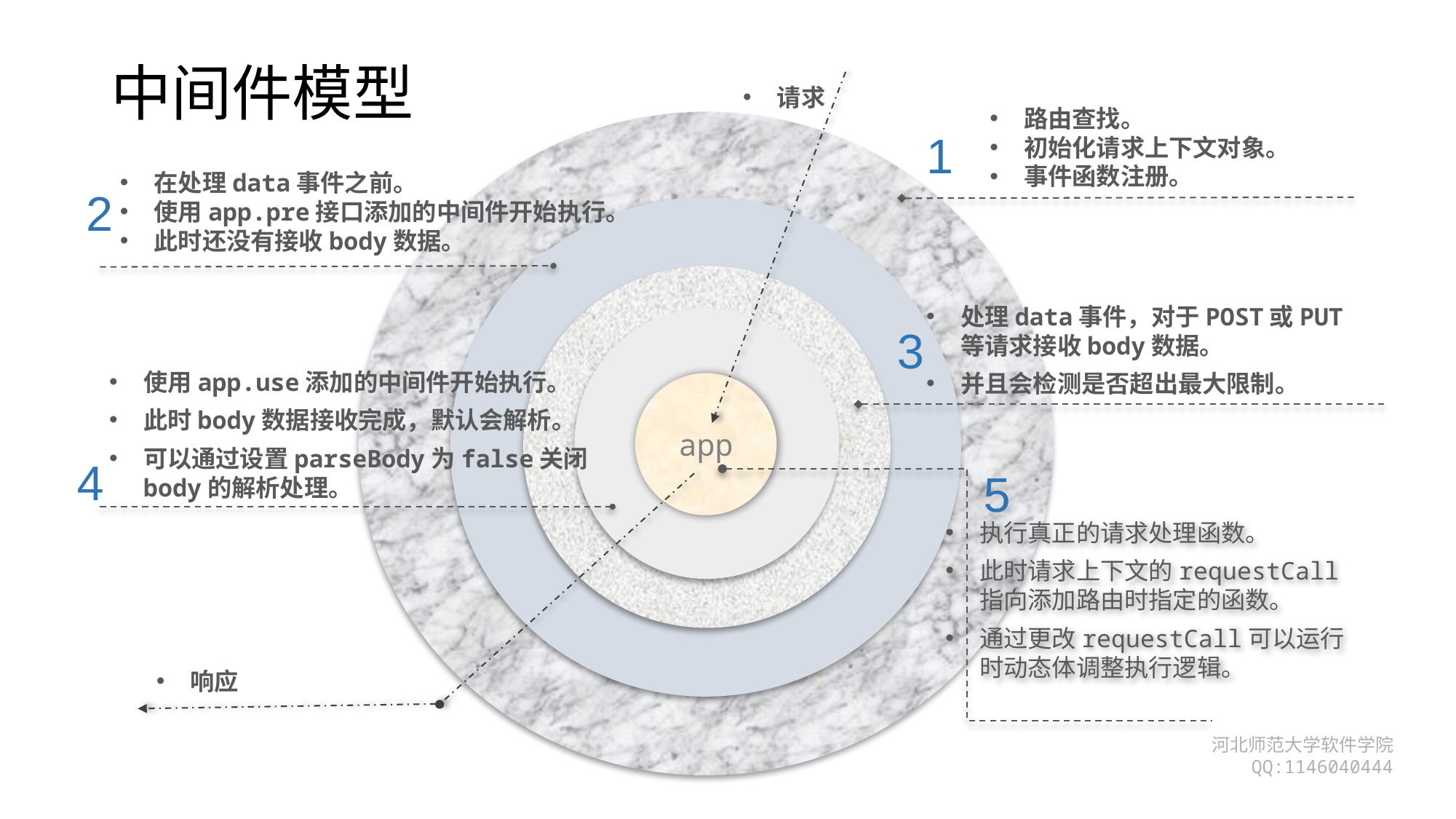

# 中间件模型
请求
路由查找。
初始化请求上下文对象。
事件函数注册。

1
在处理data事件之前。
使用app.pre接口添加的中间件开始执行。
此时还没有接收body数据。
2

处理data事件，对于POST或PUT等请求接收body数据。
并且会检测是否超出最大限制。

3
使用app.use添加的中间件开始执行。
此时body数据接收完成，默认会解析。
可以通过设置parseBody为false关闭body的解析处理。
app
4
5
执行真正的请求处理函数。
此时请求上下文的requestCall指向添加路由时指定的函数。
通过更改requestCall可以运行时动态体调整执行逻辑。
响应